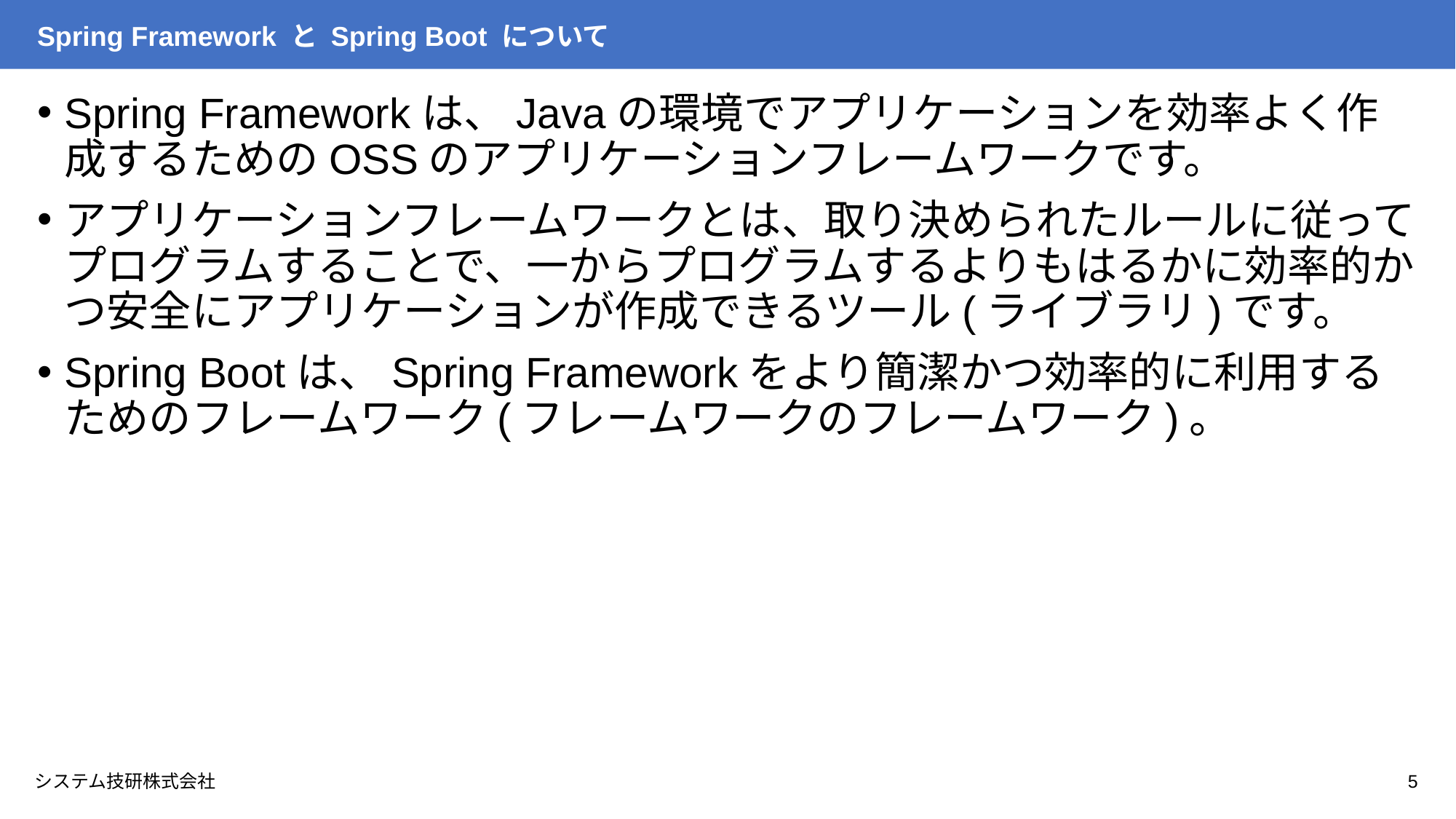

# Spring Framework と Spring Boot について
Spring Frameworkは、Javaの環境でアプリケーションを効率よく作成するためのOSSのアプリケーションフレームワークです。
アプリケーションフレームワークとは、取り決められたルールに従ってプログラムすることで、一からプログラムするよりもはるかに効率的かつ安全にアプリケーションが作成できるツール(ライブラリ)です。
Spring Bootは、Spring Frameworkをより簡潔かつ効率的に利用するためのフレームワーク(フレームワークのフレームワーク)。

システム技研株式会社
5